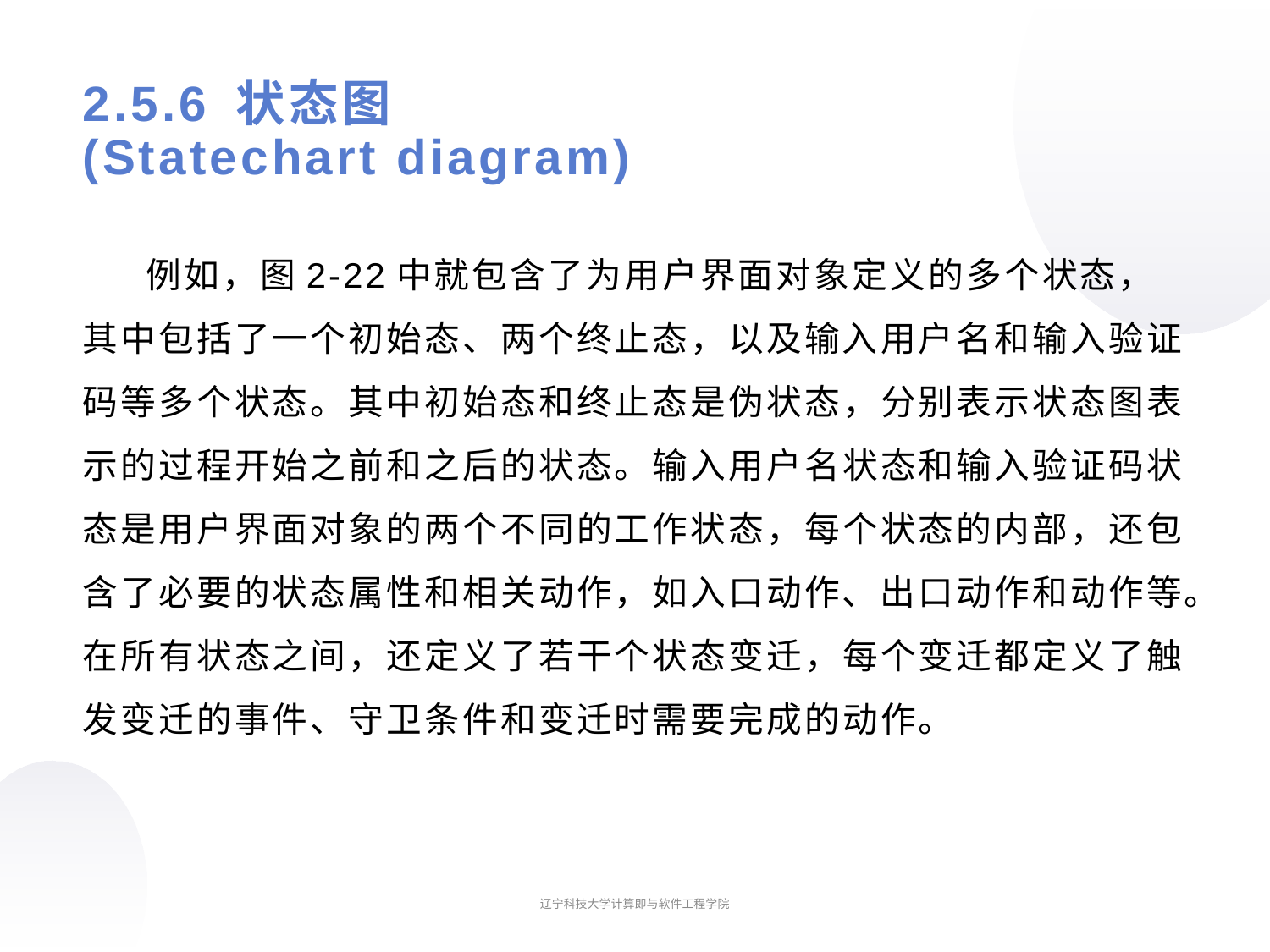

# 2.5.6 状态图 (Statechart diagram)
例如，图2-22中就包含了为用户界面对象定义的多个状态，其中包括了一个初始态、两个终止态，以及输入用户名和输入验证码等多个状态。其中初始态和终止态是伪状态，分别表示状态图表示的过程开始之前和之后的状态。输入用户名状态和输入验证码状态是用户界面对象的两个不同的工作状态，每个状态的内部，还包含了必要的状态属性和相关动作，如入口动作、出口动作和动作等。在所有状态之间，还定义了若干个状态变迁，每个变迁都定义了触发变迁的事件、守卫条件和变迁时需要完成的动作。

辽宁科技大学计算即与软件工程学院
86